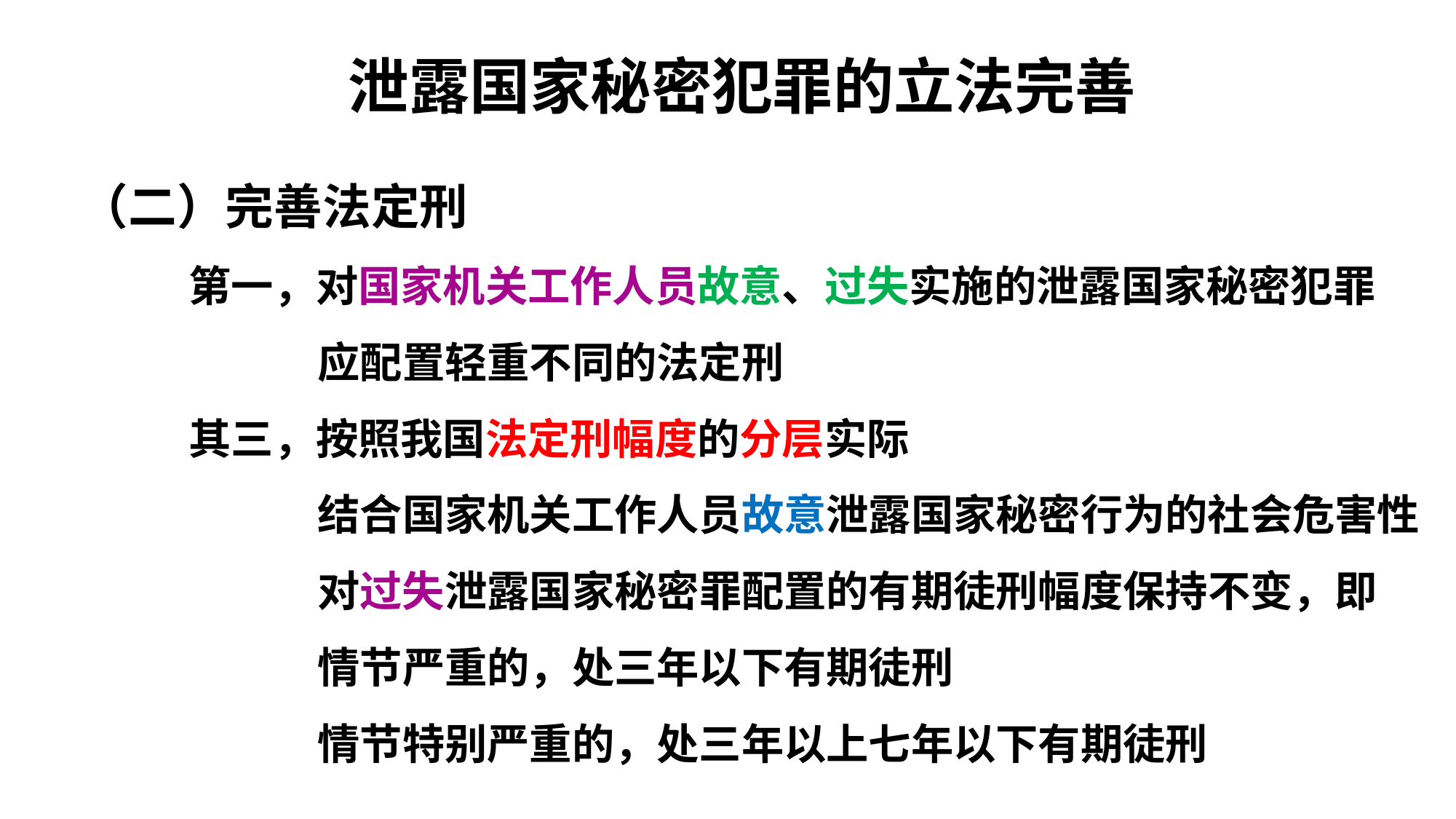

# 泄露国家秘密犯罪的立法完善
（二）完善法定刑
	第一，对国家机关工作人员故意、过失实施的泄露国家秘密犯罪
		 应配置轻重不同的法定刑
	其三，按照我国法定刑幅度的分层实际
		 结合国家机关工作人员故意泄露国家秘密行为的社会危害性
		 对过失泄露国家秘密罪配置的有期徒刑幅度保持不变，即
		 情节严重的，处三年以下有期徒刑
		 情节特别严重的，处三年以上七年以下有期徒刑